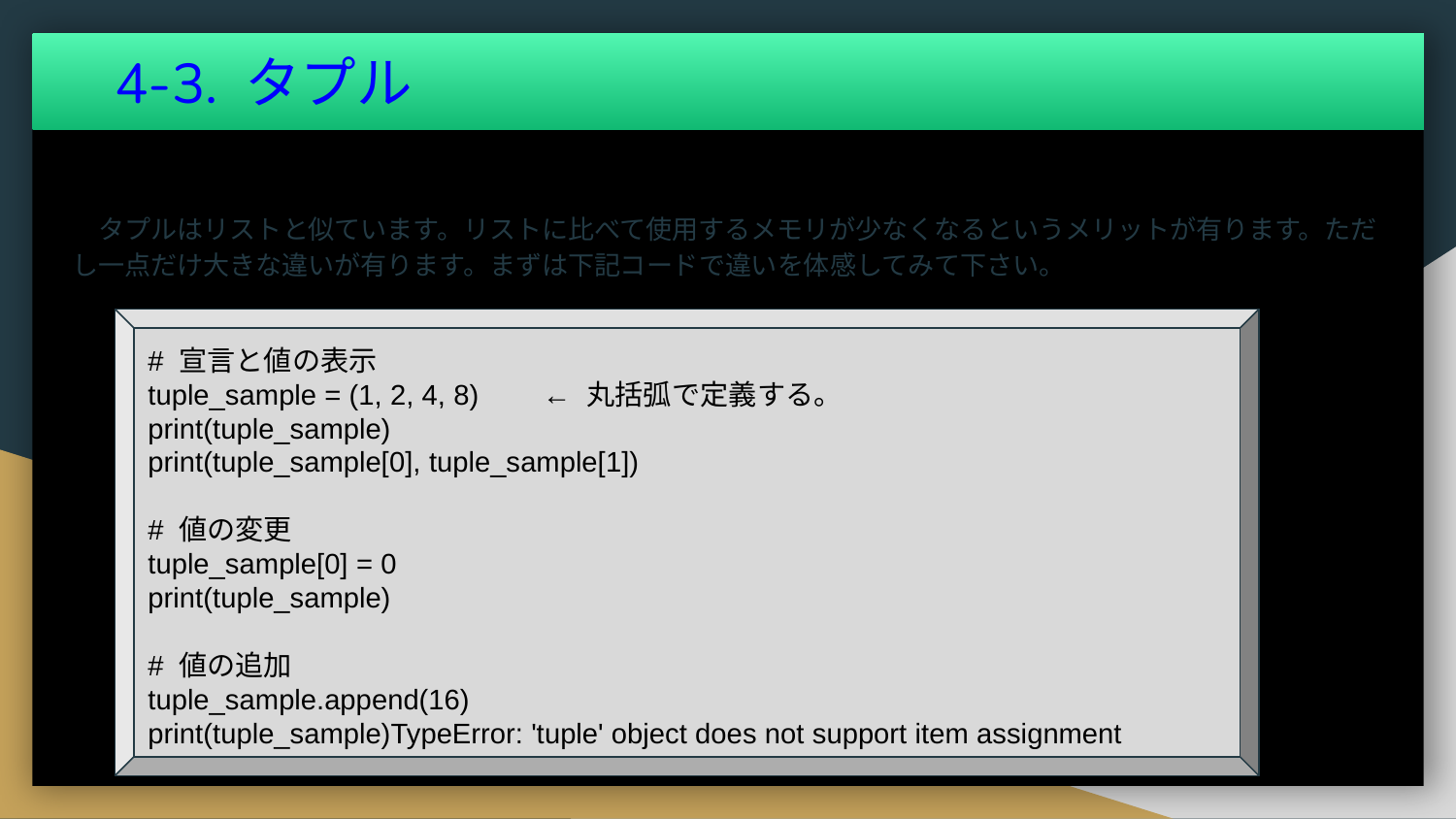

4-3. タプル
　タプルはリストと似ています。リストに比べて使用するメモリが少なくなるというメリットが有ります。ただし一点だけ大きな違いが有ります。まずは下記コードで違いを体感してみて下さい。
# 宣言と値の表示
tuple_sample = (1, 2, 4, 8)        ← 丸括弧で定義する。
print(tuple_sample)
print(tuple_sample[0], tuple_sample[1])

# 値の変更
tuple_sample[0] = 0
print(tuple_sample)

# 値の追加
tuple_sample.append(16)
print(tuple_sample)TypeError: 'tuple' object does not support item assignment